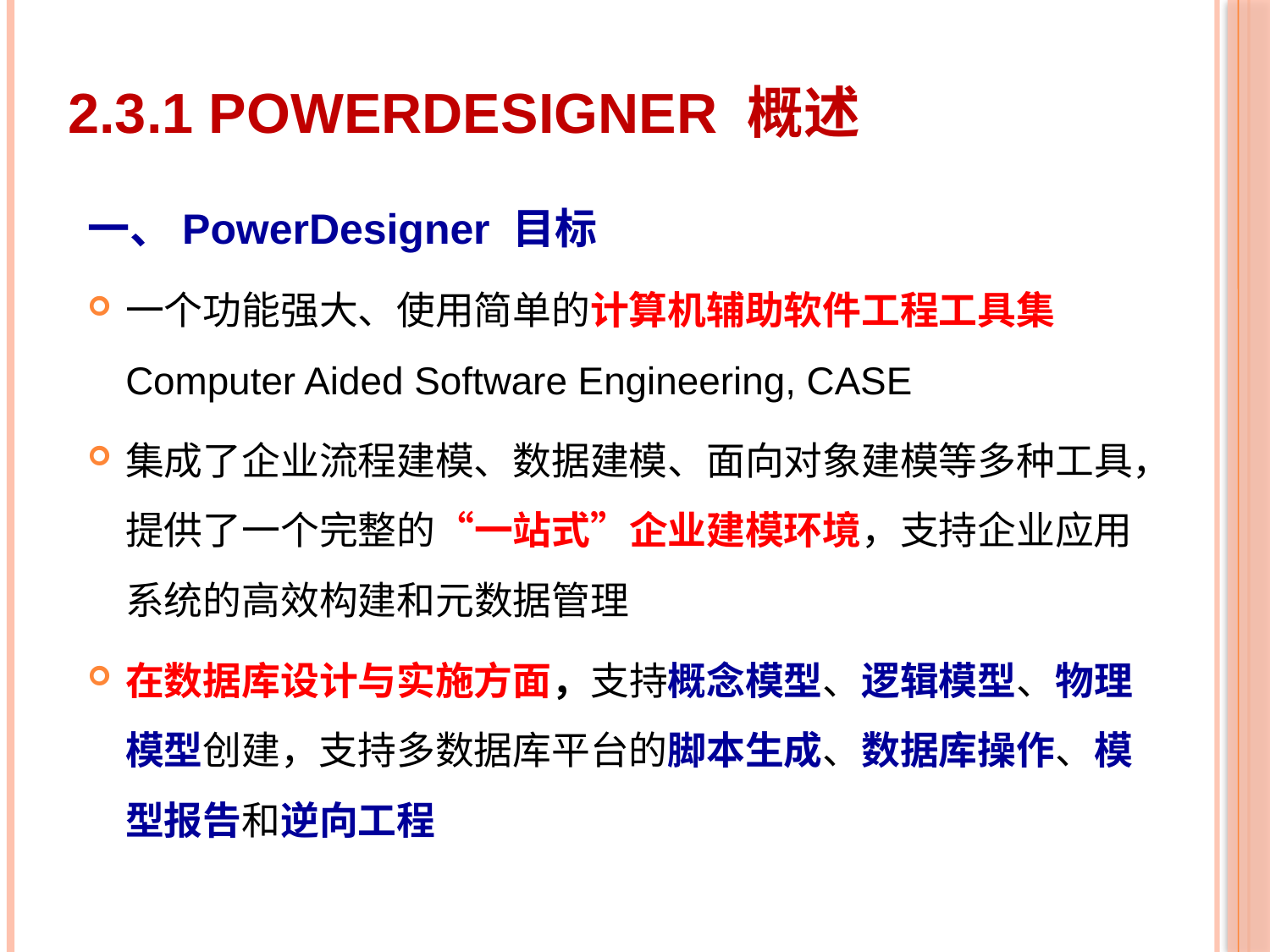

# 2.3.1 PowerDesigner 概述
一、PowerDesigner 目标
一个功能强大、使用简单的计算机辅助软件工程工具集Computer Aided Software Engineering, CASE
集成了企业流程建模、数据建模、面向对象建模等多种工具，提供了一个完整的“一站式”企业建模环境，支持企业应用系统的高效构建和元数据管理
在数据库设计与实施方面，支持概念模型、逻辑模型、物理模型创建，支持多数据库平台的脚本生成、数据库操作、模型报告和逆向工程
20